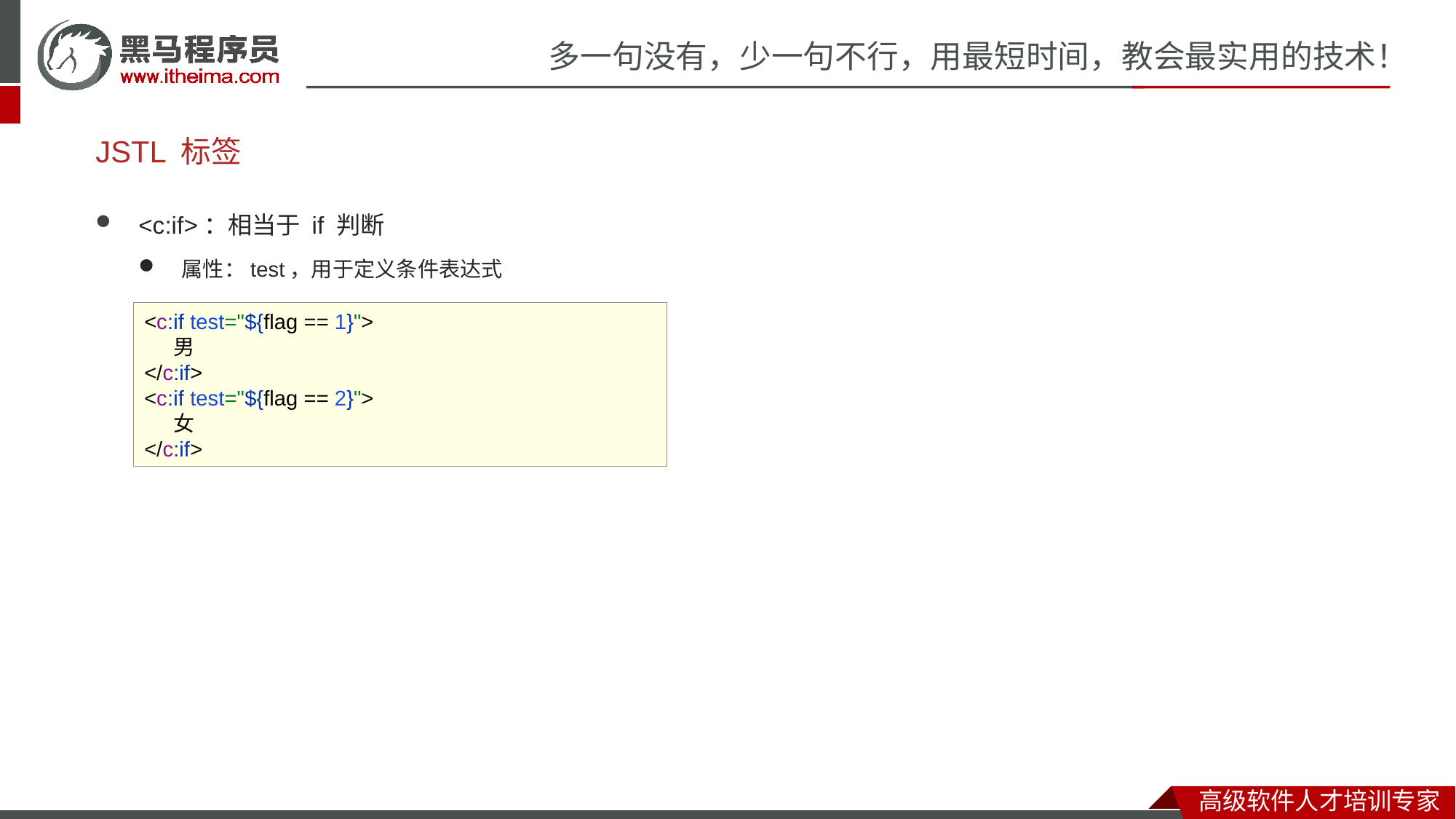

# JSTL 标签
<c:if>：相当于 if 判断
属性：test，用于定义条件表达式
<c:if test="${flag == 1}">
    男
</c:if>
<c:if test="${flag == 2}">
    女
</c:if>